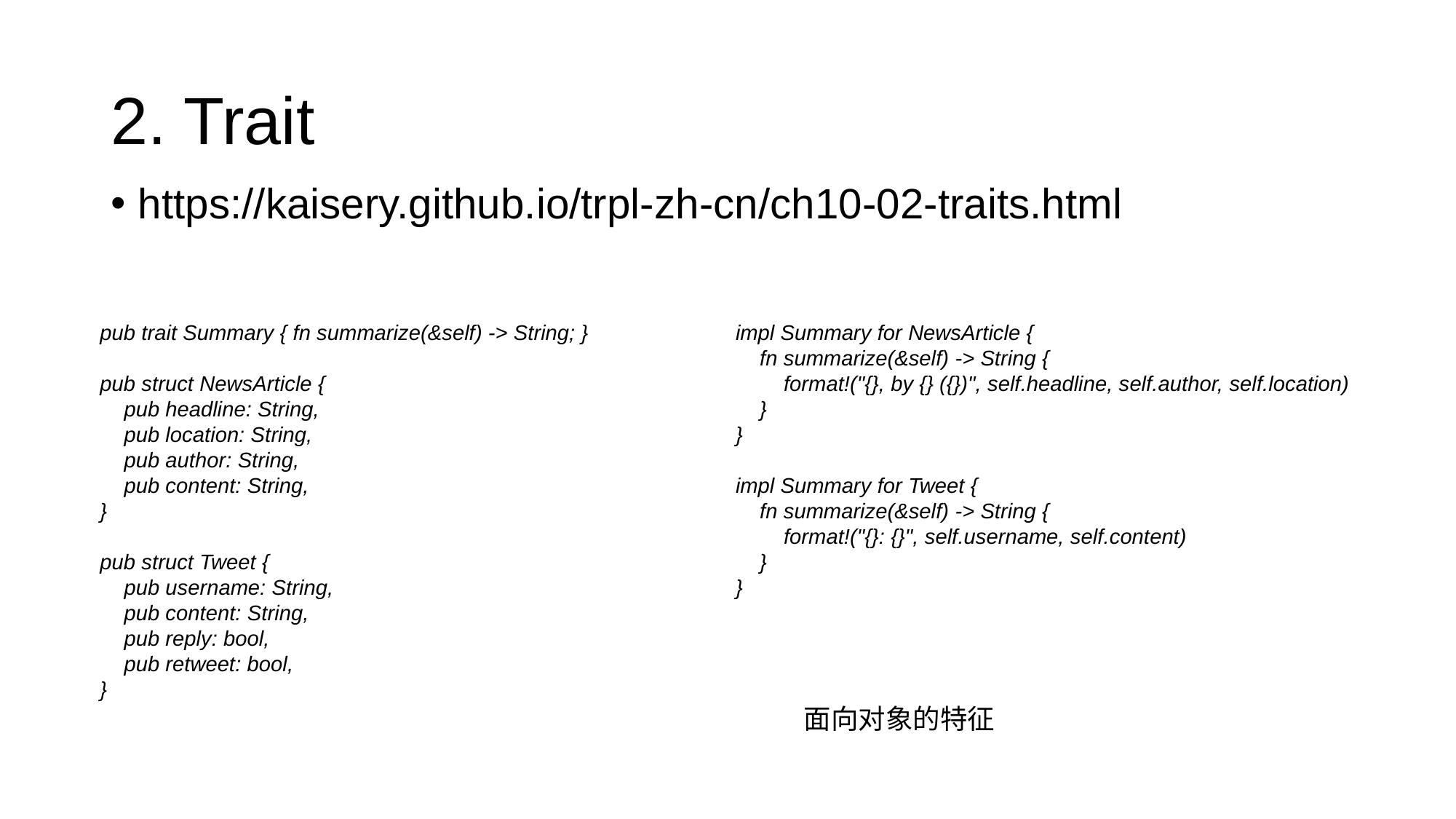

# 2. Trait
https://kaisery.github.io/trpl-zh-cn/ch10-02-traits.html
pub trait Summary { fn summarize(&self) -> String; }

pub struct NewsArticle {
    pub headline: String,
    pub location: String,
    pub author: String,
    pub content: String,
}

pub struct Tweet {
    pub username: String,
    pub content: String,
    pub reply: bool,
    pub retweet: bool,
}

impl Summary for NewsArticle {
    fn summarize(&self) -> String {
        format!("{}, by {} ({})", self.headline, self.author, self.location)
    }
}

impl Summary for Tweet {
    fn summarize(&self) -> String {
        format!("{}: {}", self.username, self.content)
    }
}

面向对象的特征